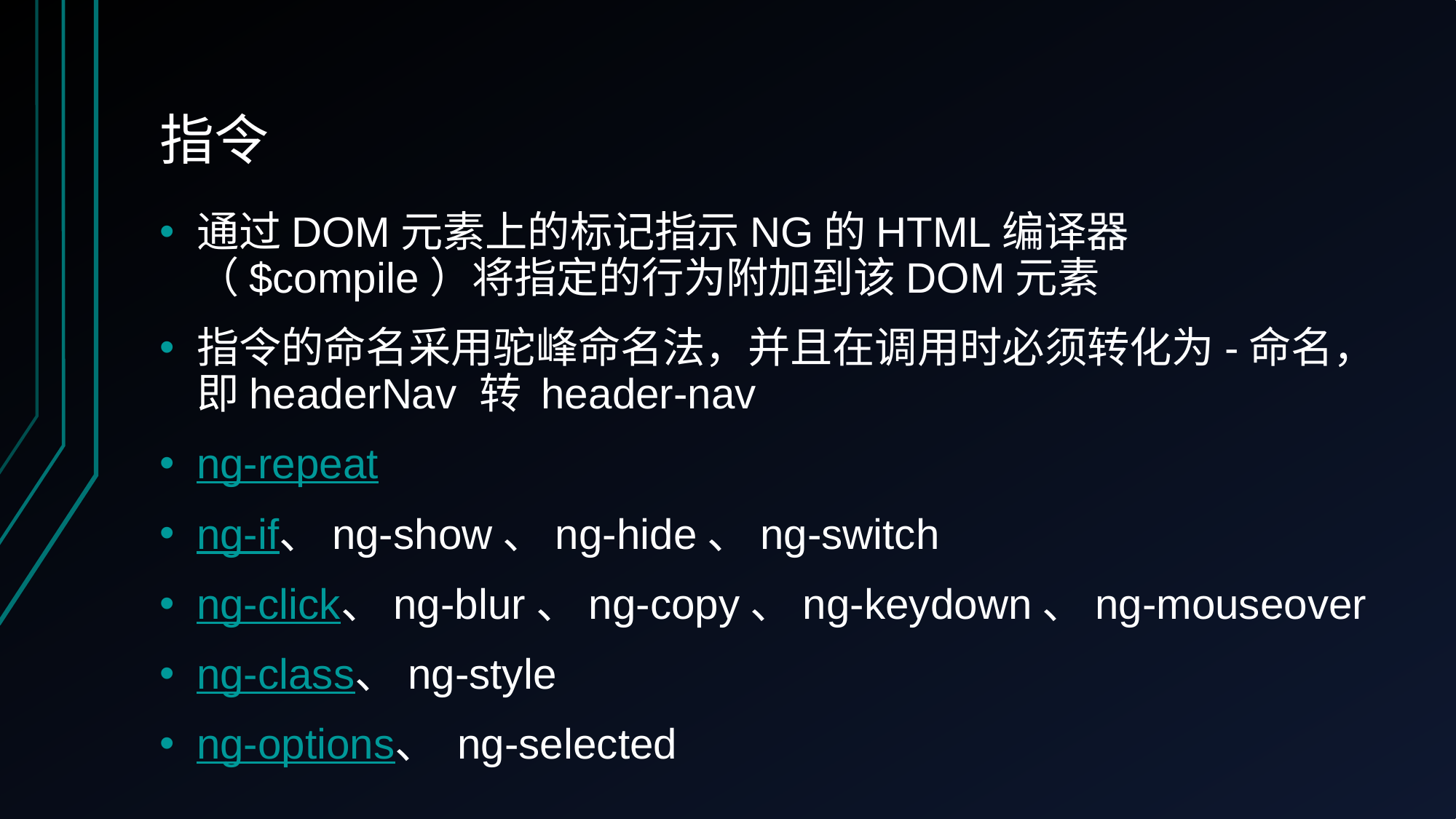

# 指令
通过DOM元素上的标记指示NG的HTML编译器（$compile）将指定的行为附加到该DOM元素
指令的命名采用驼峰命名法，并且在调用时必须转化为-命名，即headerNav 转 header-nav
ng-repeat
ng-if、ng-show、ng-hide、ng-switch
ng-click、ng-blur、ng-copy、ng-keydown、ng-mouseover
ng-class、ng-style
ng-options、 ng-selected